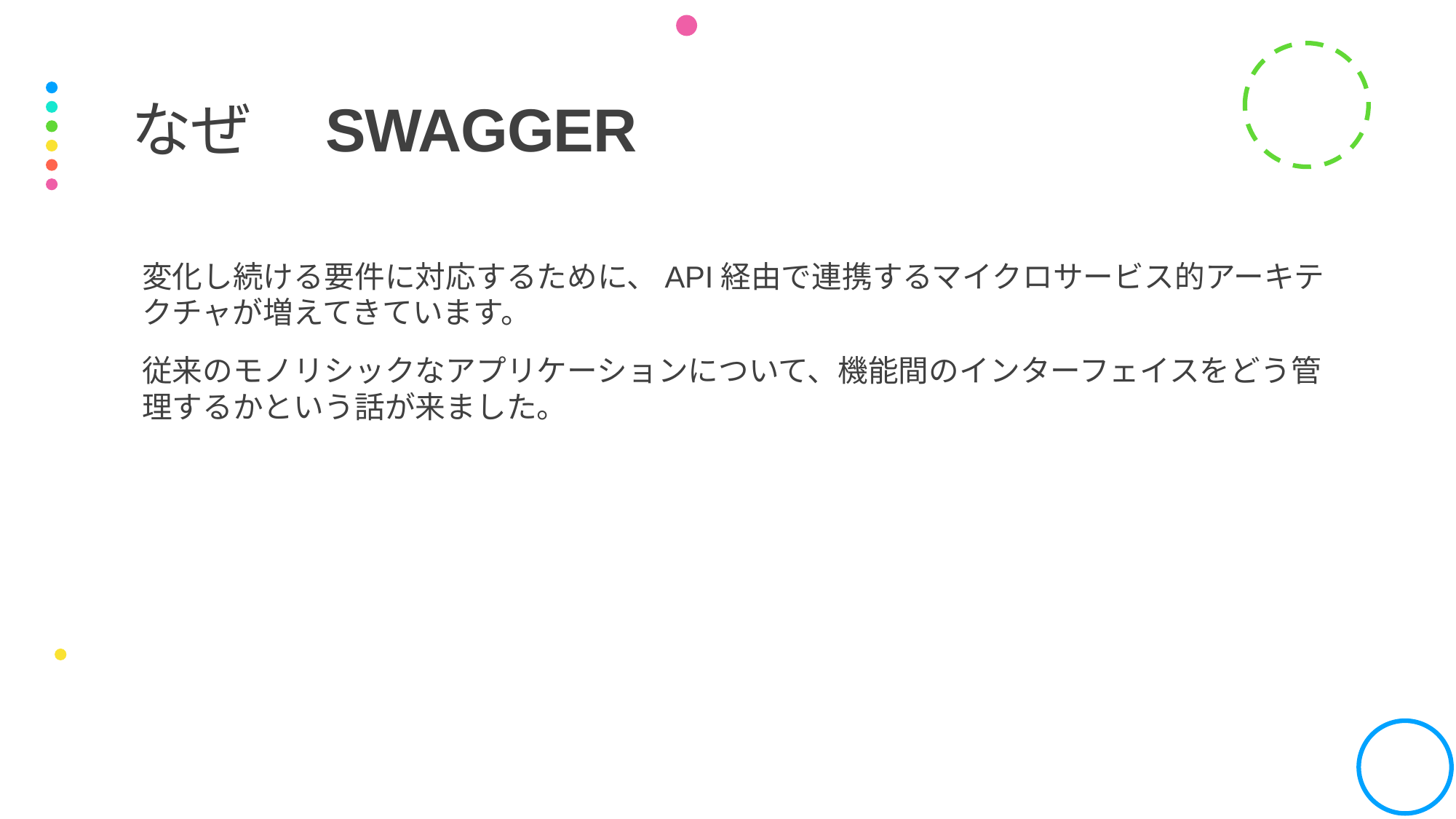

# なぜ　Swagger
変化し続ける要件に対応するために、API経由で連携するマイクロサービス的アーキテクチャが増えてきています。
従来のモノリシックなアプリケーションについて、機能間のインターフェイスをどう管理するかという話が来ました。